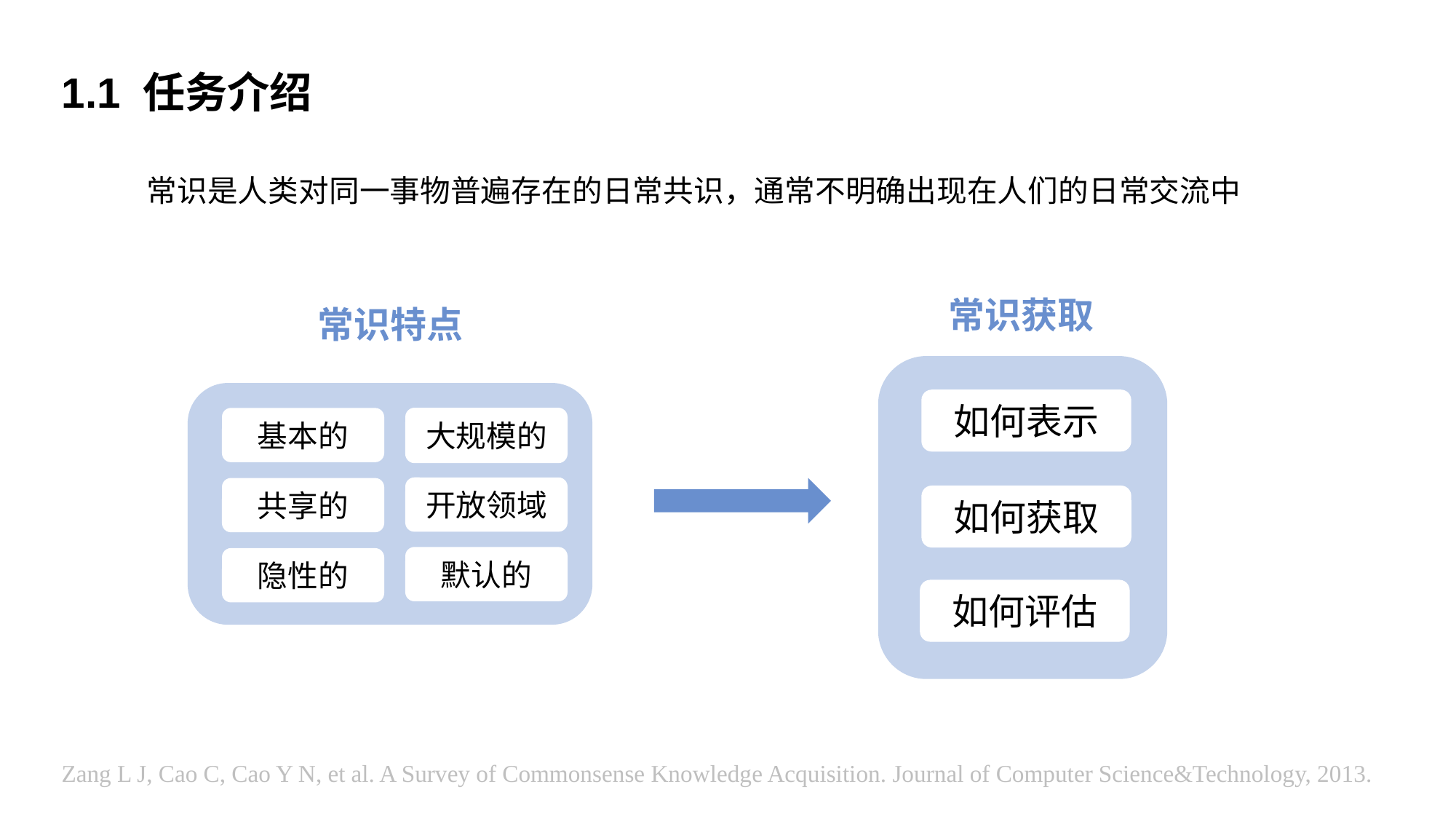

# 1.1 任务介绍
常识是人类对同一事物普遍存在的日常共识，通常不明确出现在人们的日常交流中
常识获取
常识特点

如何表示
大规模的
基本的
开放领域
共享的

如何获取
默认的
隐性的
如何评估
Zang L J, Cao C, Cao Y N, et al. A Survey of Commonsense Knowledge Acquisition. Journal of Computer Science&Technology, 2013.